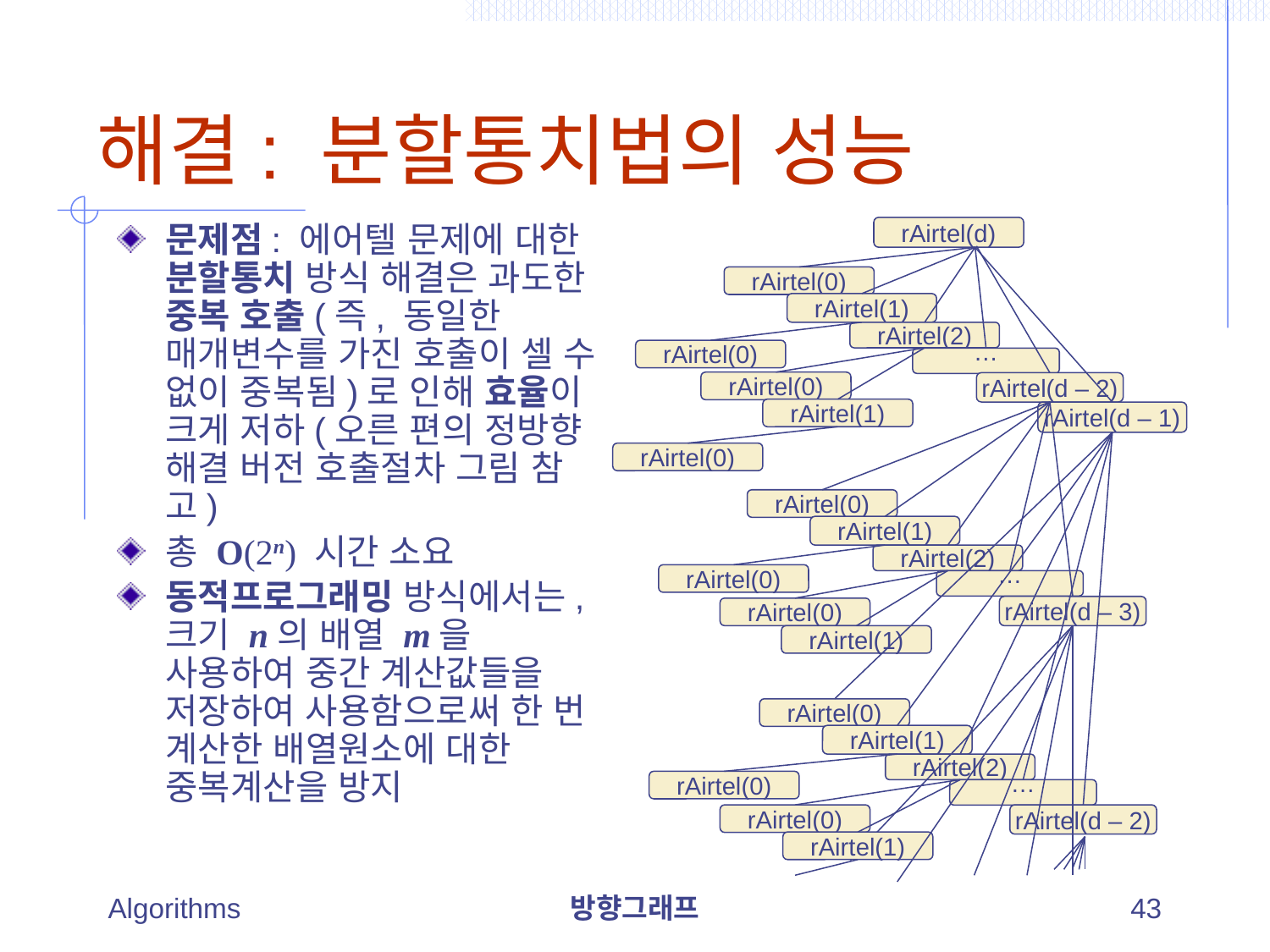

# 해결: 분할통치법의 성능
문제점: 에어텔 문제에 대한 분할통치 방식 해결은 과도한 중복 호출(즉, 동일한 매개변수를 가진 호출이 셀 수 없이 중복됨)로 인해 효율이 크게 저하(오른 편의 정방향 해결 버전 호출절차 그림 참고)
총 O(2n) 시간 소요
동적프로그래밍 방식에서는, 크기 n의 배열 m을 사용하여 중간 계산값들을 저장하여 사용함으로써 한 번 계산한 배열원소에 대한 중복계산을 방지
rAirtel(d)
rAirtel(0)
rAirtel(1)
rAirtel(2)
rAirtel(0)
…
rAirtel(0)
rAirtel(d – 2)
rAirtel(1)
rAirtel(d – 1)
rAirtel(0)
rAirtel(0)
rAirtel(1)
rAirtel(2)
rAirtel(0)
…
rAirtel(d – 3)
rAirtel(0)
rAirtel(1)
rAirtel(0)
rAirtel(1)
rAirtel(2)
rAirtel(0)
…
rAirtel(0)
rAirtel(d – 2)
rAirtel(1)
Algorithms
방향그래프
43